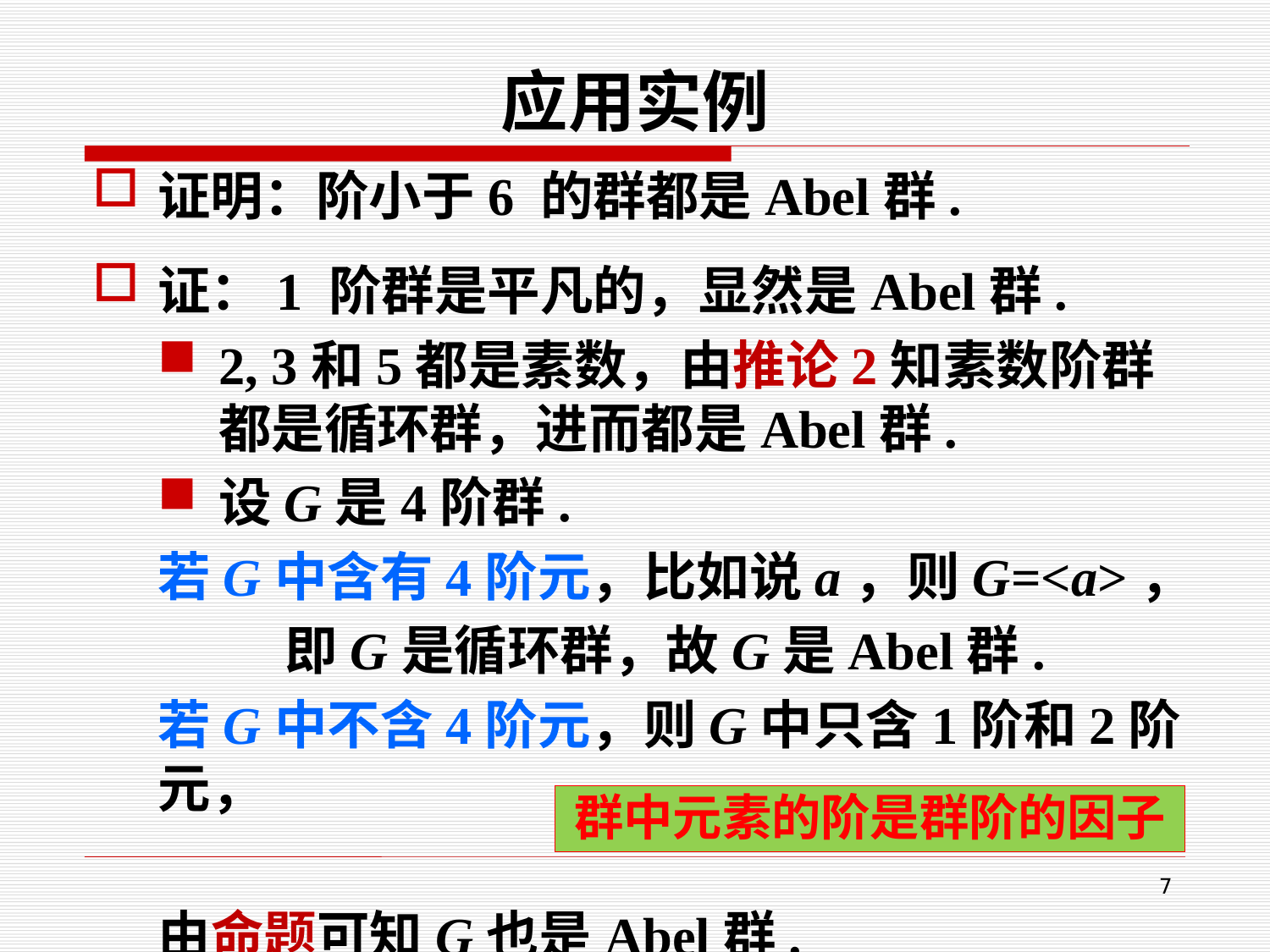

# 应用实例
证明：阶小于6 的群都是Abel群.
证：1 阶群是平凡的，显然是Abel群.
2, 3和5都是素数，由推论2知素数阶群都是循环群，进而都是Abel群.
设G是4阶群.
若G中含有4阶元，比如说a，则G=<a>，
	即G是循环群，故G是Abel群.
若G中不含4阶元，则G中只含1阶和2阶元，

由命题可知G也是Abel群.
群中元素的阶是群阶的因子
7